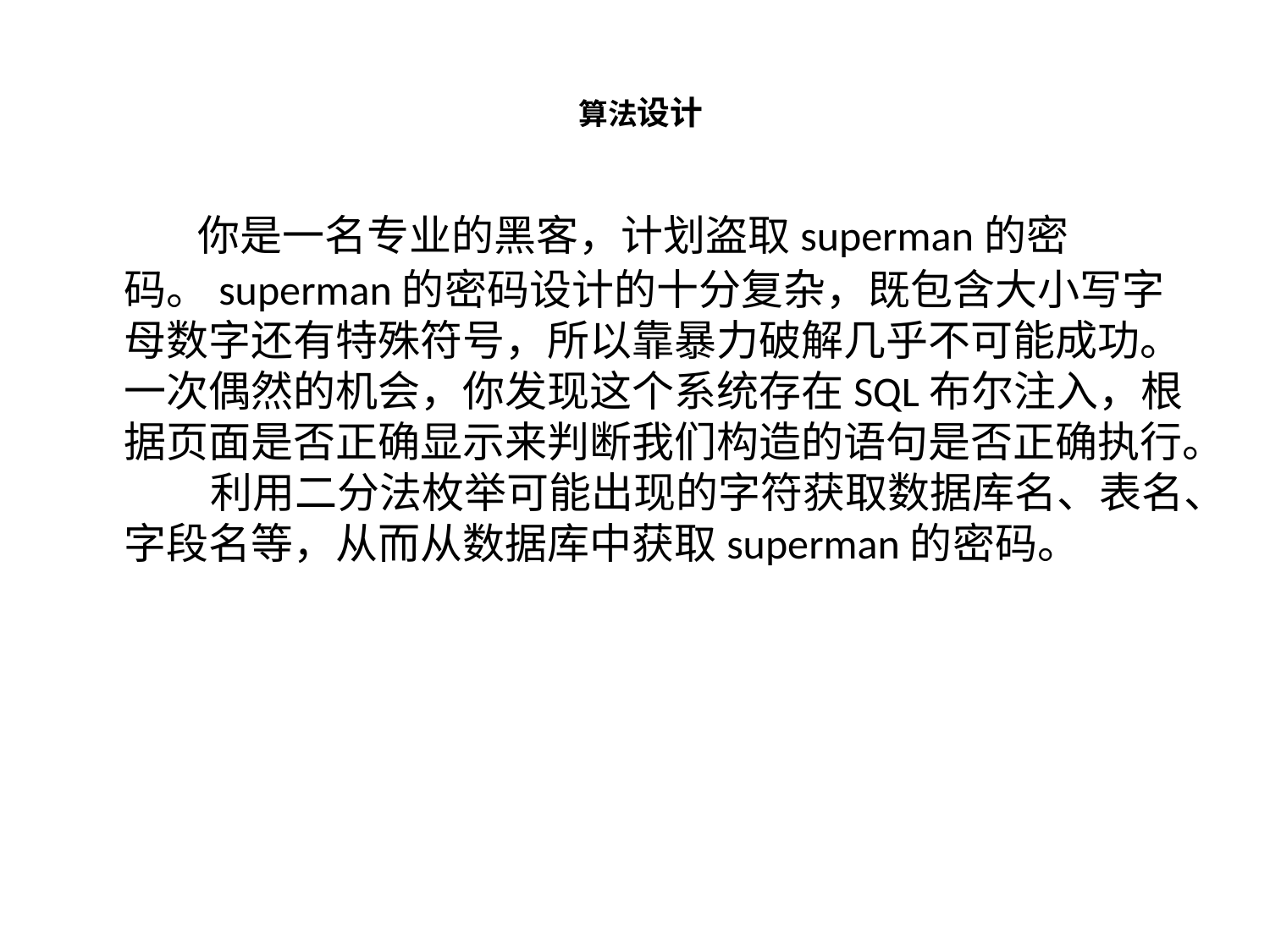

# 算法设计
 你是一名专业的黑客，计划盗取superman的密码。superman的密码设计的十分复杂，既包含大小写字母数字还有特殊符号，所以靠暴力破解几乎不可能成功。一次偶然的机会，你发现这个系统存在SQL布尔注入，根据页面是否正确显示来判断我们构造的语句是否正确执行。
   利用二分法枚举可能出现的字符获取数据库名、表名、字段名等，从而从数据库中获取superman的密码。